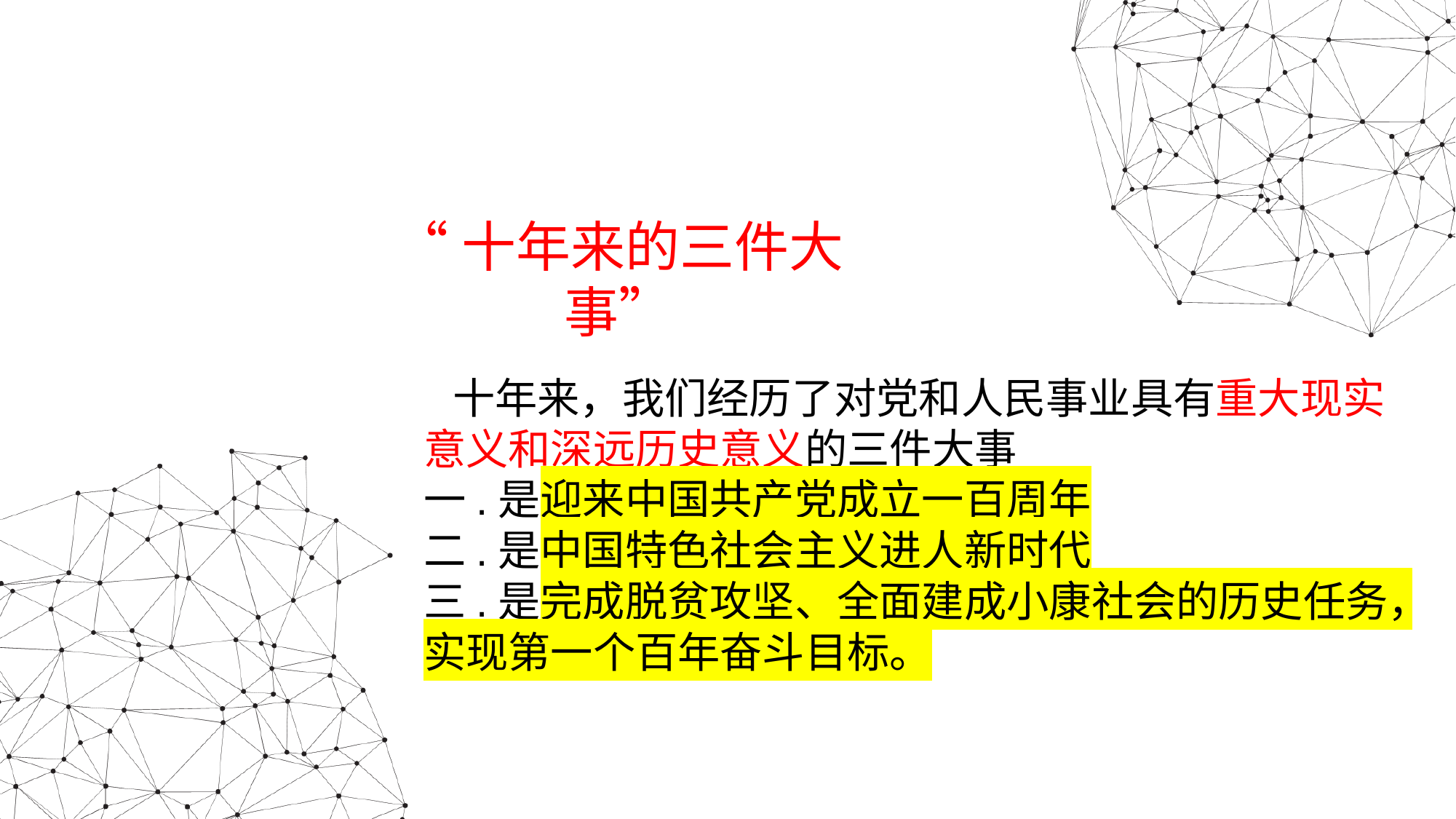

“十年来的三件大事”
  十年来，我们经历了对党和人民事业具有重大现实意义和深远历史意义的三件大事
一.是迎来中国共产党成立一百周年
二.是中国特色社会主义进人新时代
三.是完成脱贫攻坚、全面建成小康社会的历史任务，
实现第一个百年奋斗目标。